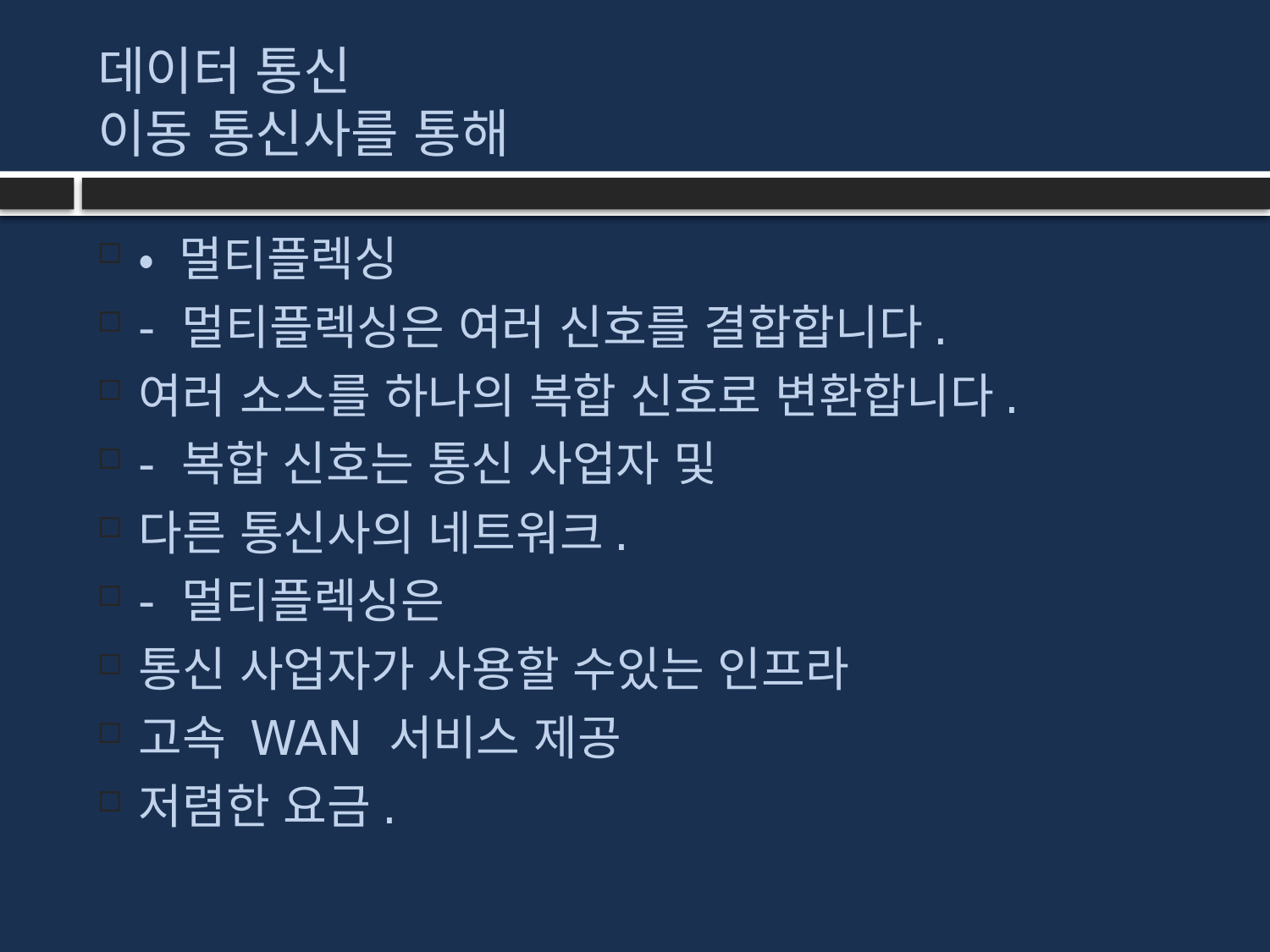

# 데이터 통신 이동 통신사를 통해
• 멀티플렉싱
- 멀티플렉싱은 여러 신호를 결합합니다.
여러 소스를 하나의 복합 신호로 변환합니다.
- 복합 신호는 통신 사업자 및
다른 통신사의 네트워크.
- 멀티플렉싱은
통신 사업자가 사용할 수있는 인프라
고속 WAN 서비스 제공
저렴한 요금.